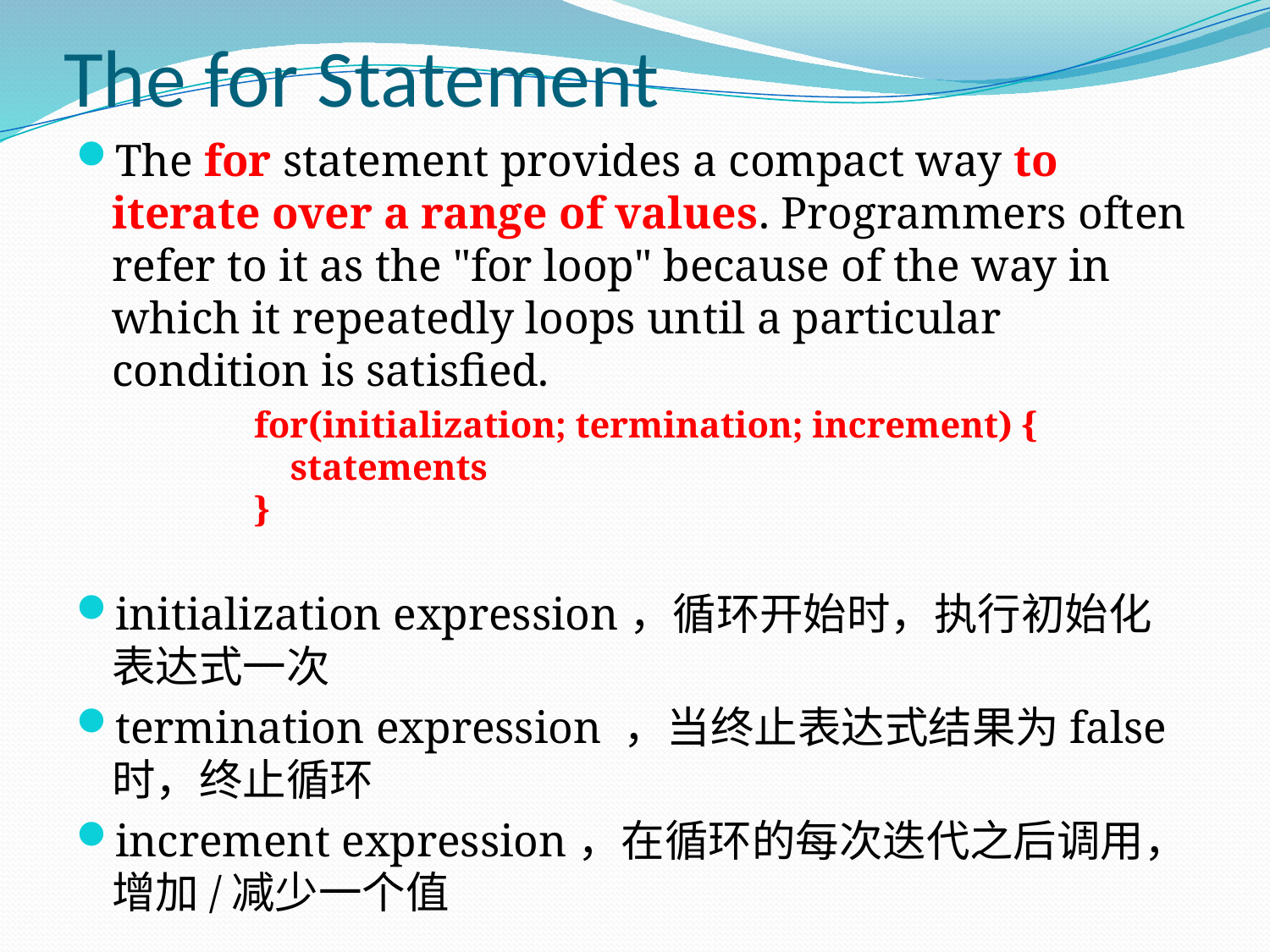

# The for Statement
The for statement provides a compact way to iterate over a range of values. Programmers often refer to it as the "for loop" because of the way in which it repeatedly loops until a particular condition is satisfied.

initialization expression，循环开始时，执行初始化表达式一次
termination expression ，当终止表达式结果为false时，终止循环
increment expression，在循环的每次迭代之后调用，增加/减少一个值
for(initialization; termination; increment) {
    statements
}
2